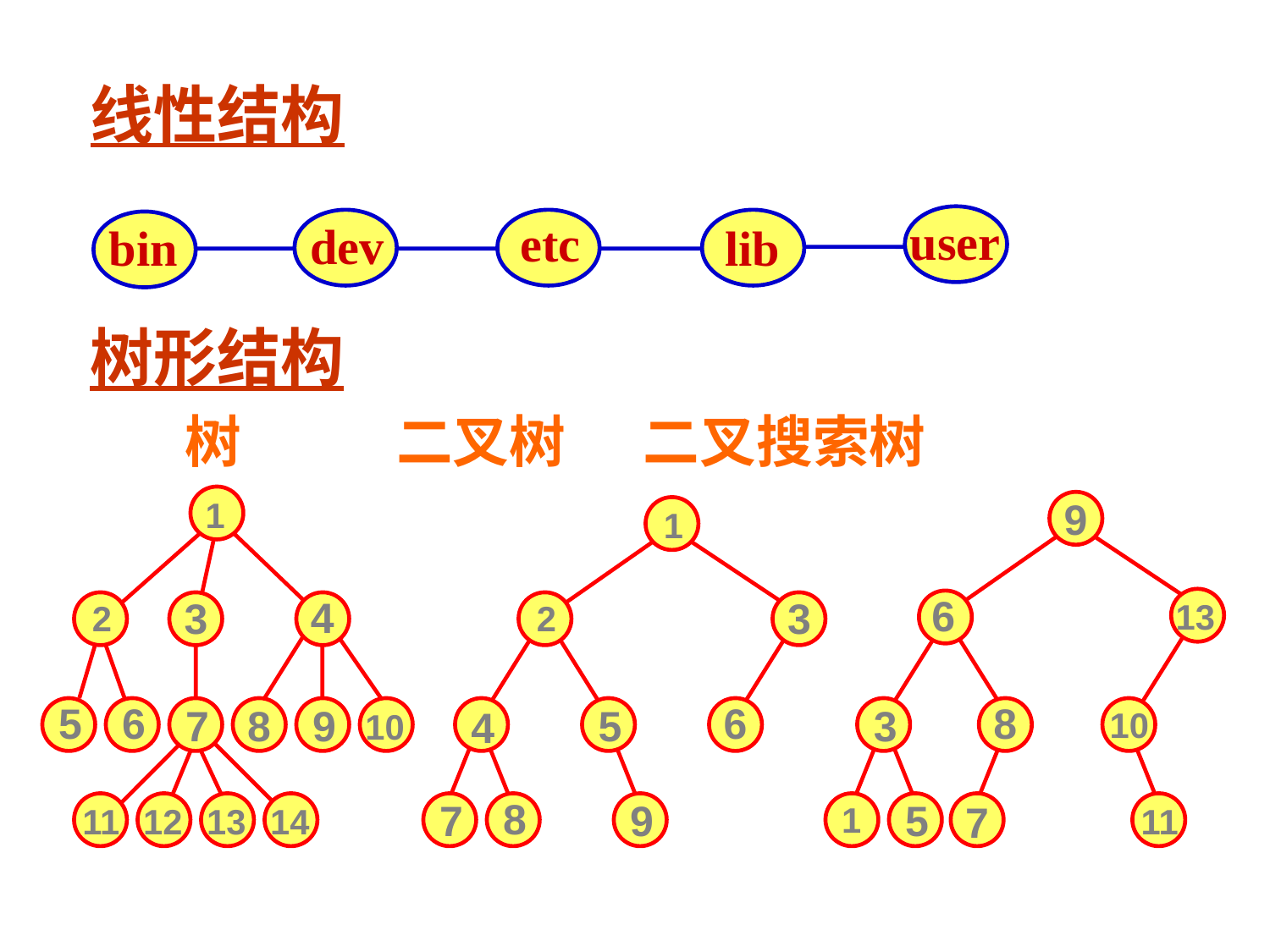

# 线性结构
user

etc
dev

bin
lib

树形结构
树            二叉树      二叉搜索树

1
9

1

6
4
3
3
13

2
2

5
6
6
8
7
8
9
5
3
4
10

10

8
7
9
5
7
1
11

12

13

14

11